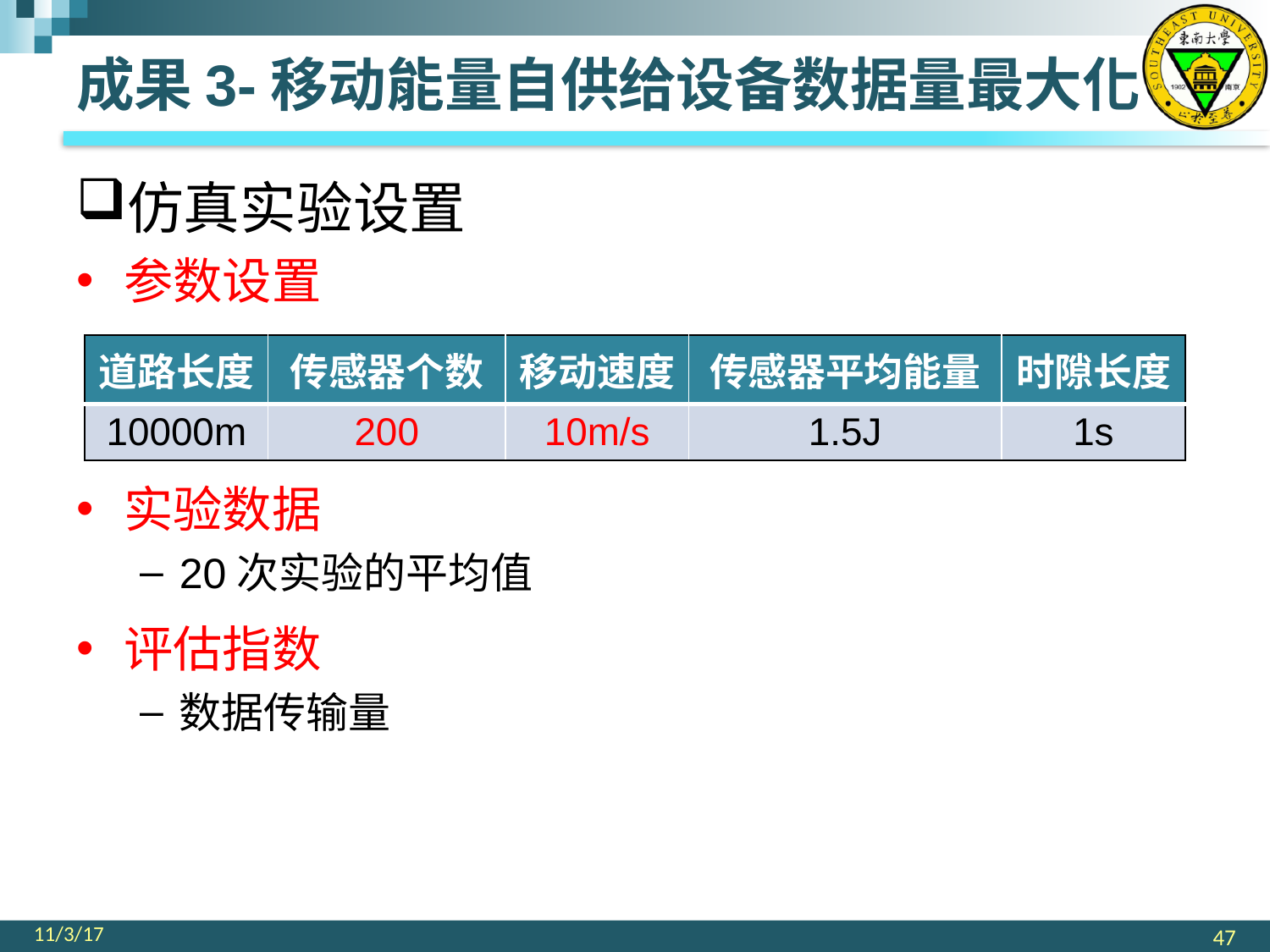

# 成果3-移动能量自供给设备数据量最大化
仿真实验设置
参数设置

实验数据
20次实验的平均值
评估指数
数据传输量
| 道路长度 | 传感器个数 | 移动速度 | 传感器平均能量 | 时隙长度 |
| --- | --- | --- | --- | --- |
| 10000m | 200 | 10m/s | 1.5J | 1s |
11/3/17
47